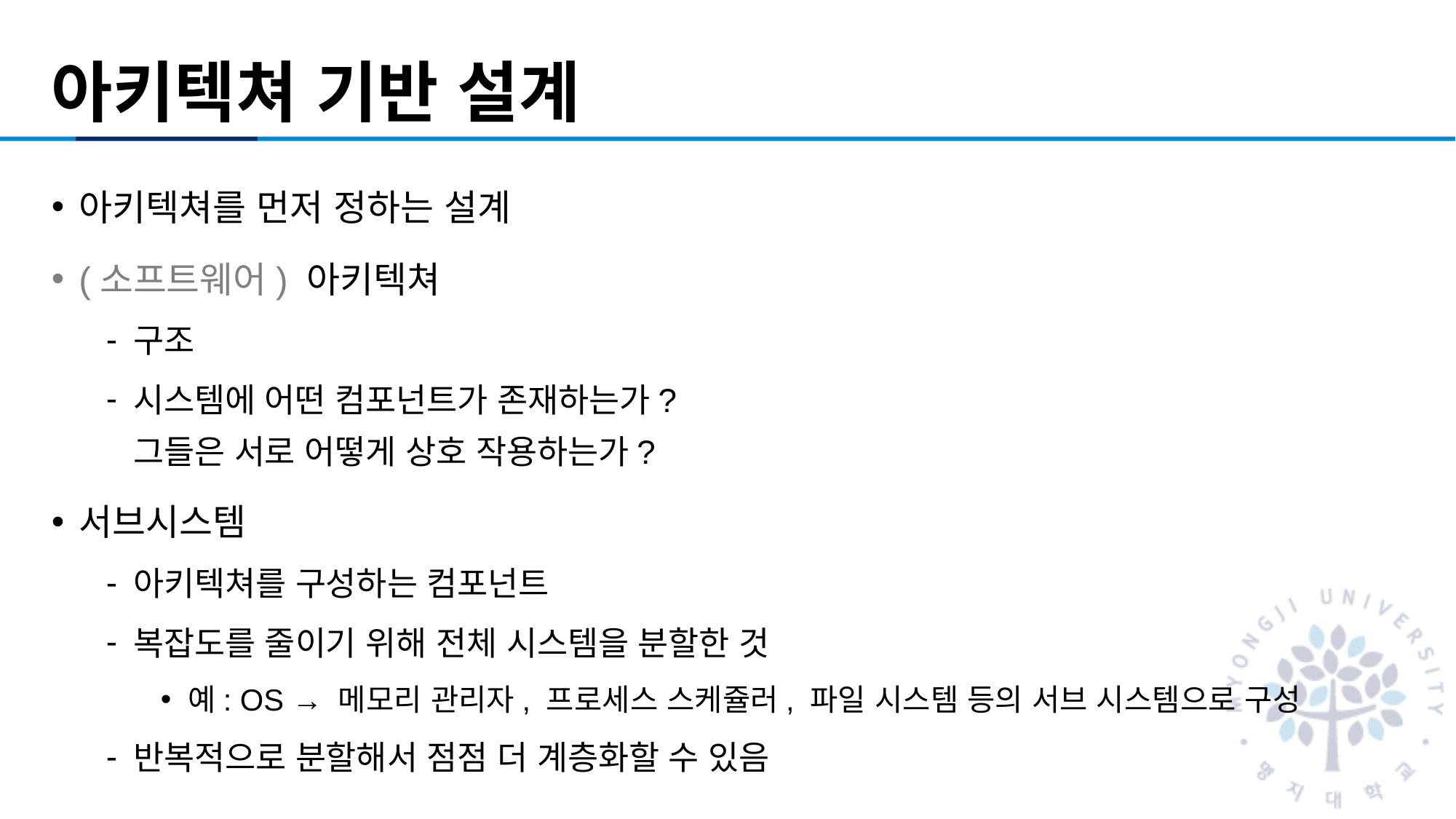

# 아키텍쳐 기반 설계
아키텍쳐를 먼저 정하는 설계
(소프트웨어) 아키텍쳐
구조
시스템에 어떤 컴포넌트가 존재하는가?
그들은 서로 어떻게 상호 작용하는가?
서브시스템
아키텍쳐를 구성하는 컴포넌트
복잡도를 줄이기 위해 전체 시스템을 분할한 것
예: OS → 메모리 관리자, 프로세스 스케쥴러, 파일 시스템 등의 서브 시스템으로 구성
반복적으로 분할해서 점점 더 계층화할 수 있음